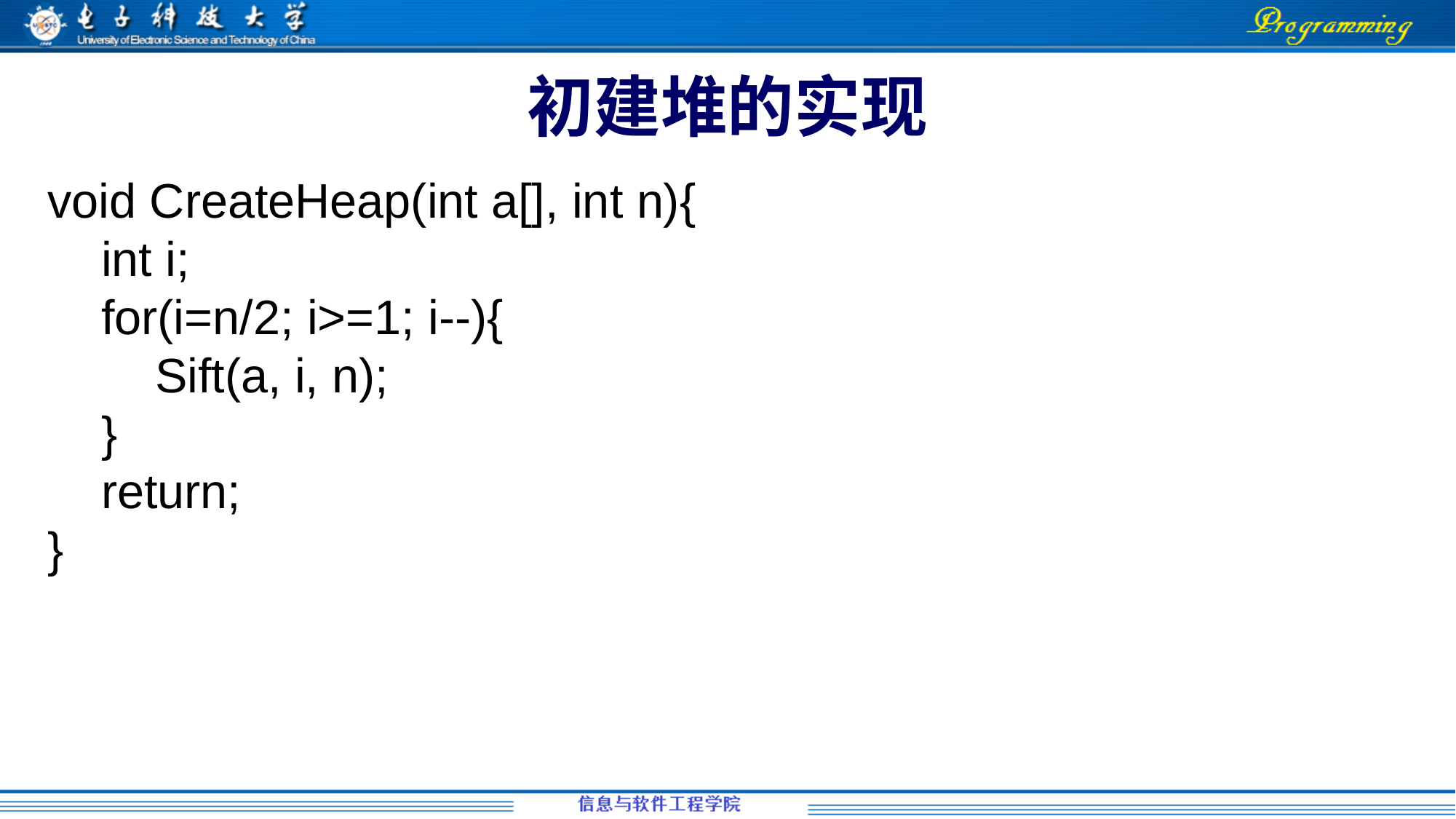

# 初建堆的实现
void CreateHeap(int a[], int n){
    int i;
    for(i=n/2; i>=1; i--){
        Sift(a, i, n);
    }
    return;
}